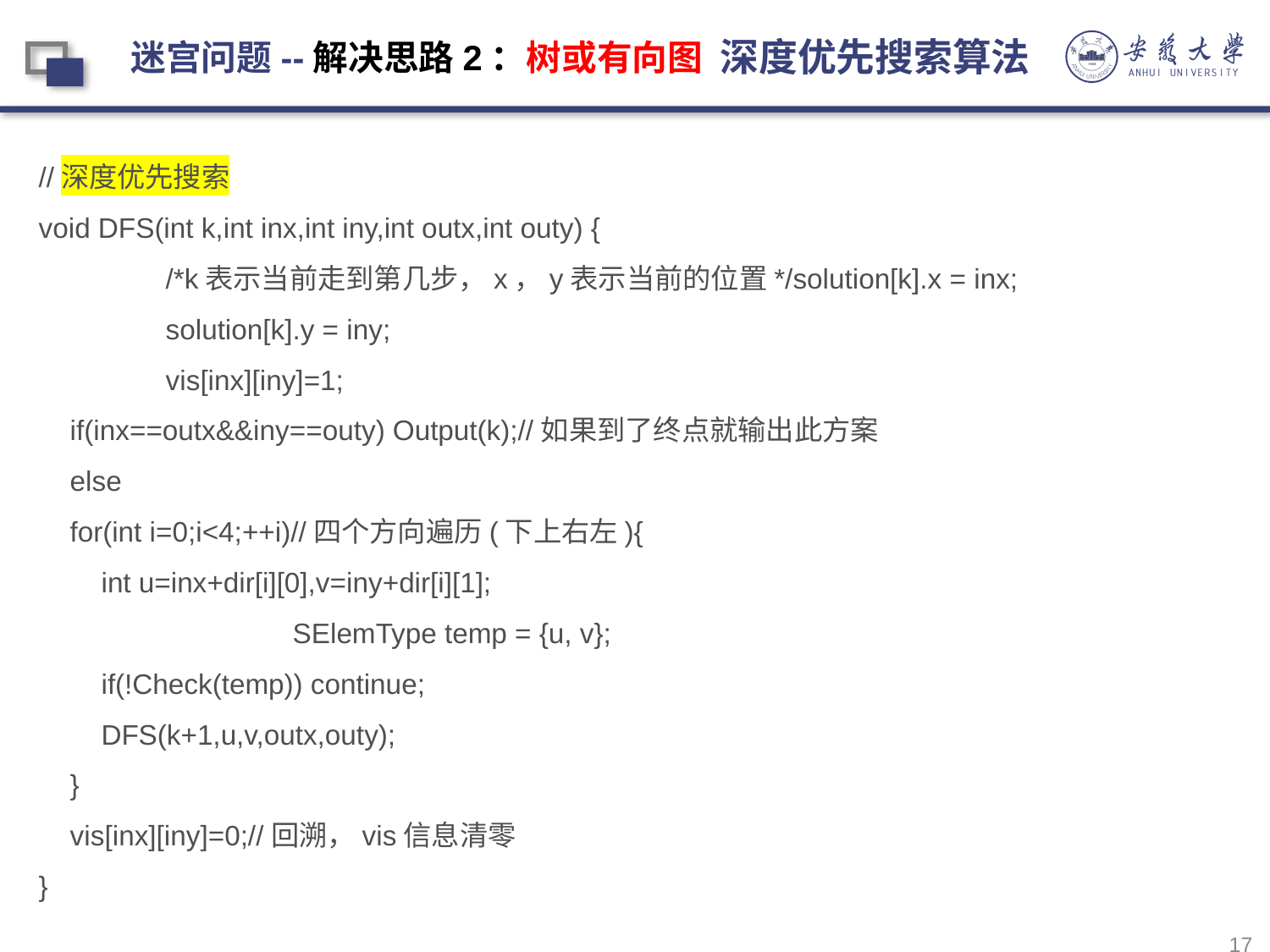

深度优先搜索算法
迷宫问题--解决思路2：树或有向图
//深度优先搜索
void DFS(int k,int inx,int iny,int outx,int outy) {
	/*k表示当前走到第几步，x，y表示当前的位置*/solution[k].x = inx;
	solution[k].y = iny;
	vis[inx][iny]=1;
    if(inx==outx&&iny==outy) Output(k);//如果到了终点就输出此方案
    else
    for(int i=0;i<4;++i)//四个方向遍历(下上右左){
        int u=inx+dir[i][0],v=iny+dir[i][1];
		SElemType temp = {u, v};
        if(!Check(temp)) continue;
        DFS(k+1,u,v,outx,outy);
    }
    vis[inx][iny]=0;//回溯，vis信息清零
}

E
17